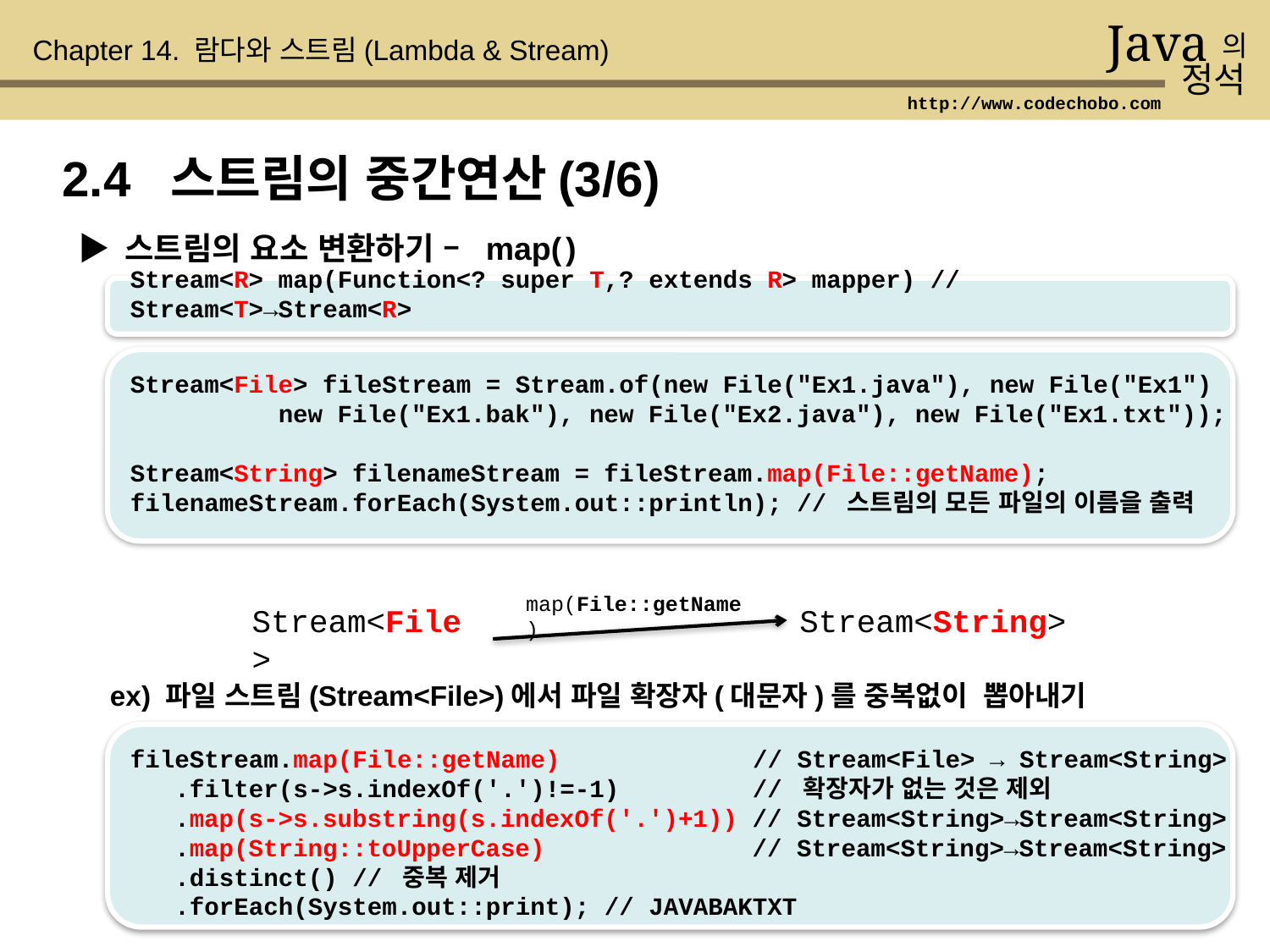

Java
의
정석
Chapter 14. 람다와 스트림(Lambda & Stream)

http://www.codechobo.com
2.4  스트림의 중간연산(3/6)
▶ 스트림의 요소 변환하기 –  map( )

Stream<R> map(Function<? super T,? extends R> mapper) //Stream<T>→Stream<R>

Stream<File> fileStream = Stream.of(new File("Ex1.java"), new File("Ex1")
          new File("Ex1.bak"), new File("Ex2.java"), new File("Ex1.txt"));

Stream<String> filenameStream = fileStream.map(File::getName);
filenameStream.forEach(System.out::println); // 스트림의 모든 파일의 이름을 출력

map(File::getName)
Stream<File>
Stream<String>
    ex) 파일 스트림(Stream<File>)에서 파일 확장자(대문자)를 중복없이  뽑아내기

fileStream.map(File::getName)             // Stream<File> → Stream<String>
   .filter(s->s.indexOf('.')!=-1)         // 확장자가 없는 것은 제외
   .map(s->s.substring(s.indexOf('.')+1)) // Stream<String>→Stream<String>
   .map(String::toUpperCase)              // Stream<String>→Stream<String>
   .distinct() // 중복 제거
   .forEach(System.out::print); // JAVABAKTXT